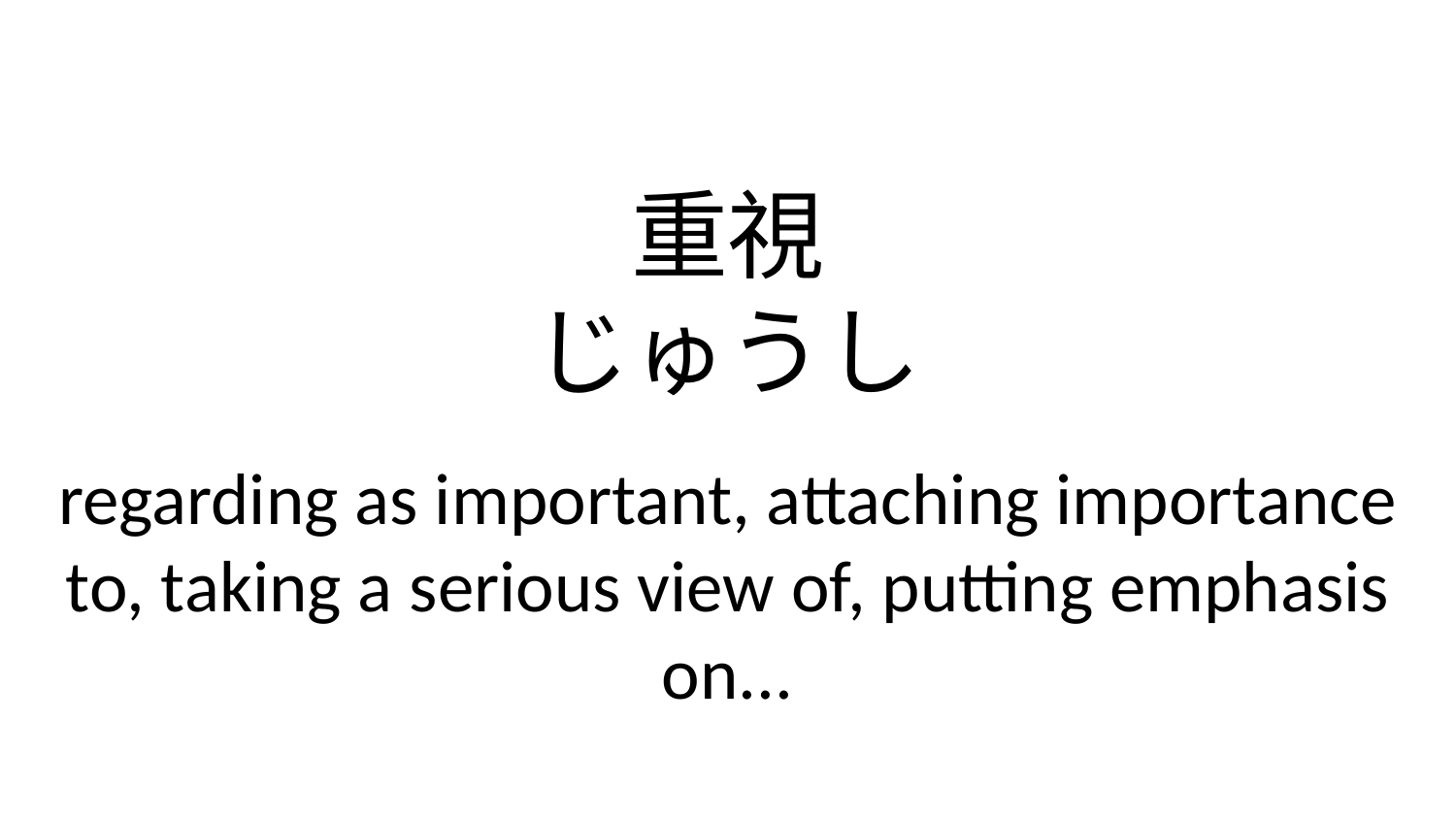

重視
じゅうし
regarding as important, attaching importance to, taking a serious view of, putting emphasis on...
541-555